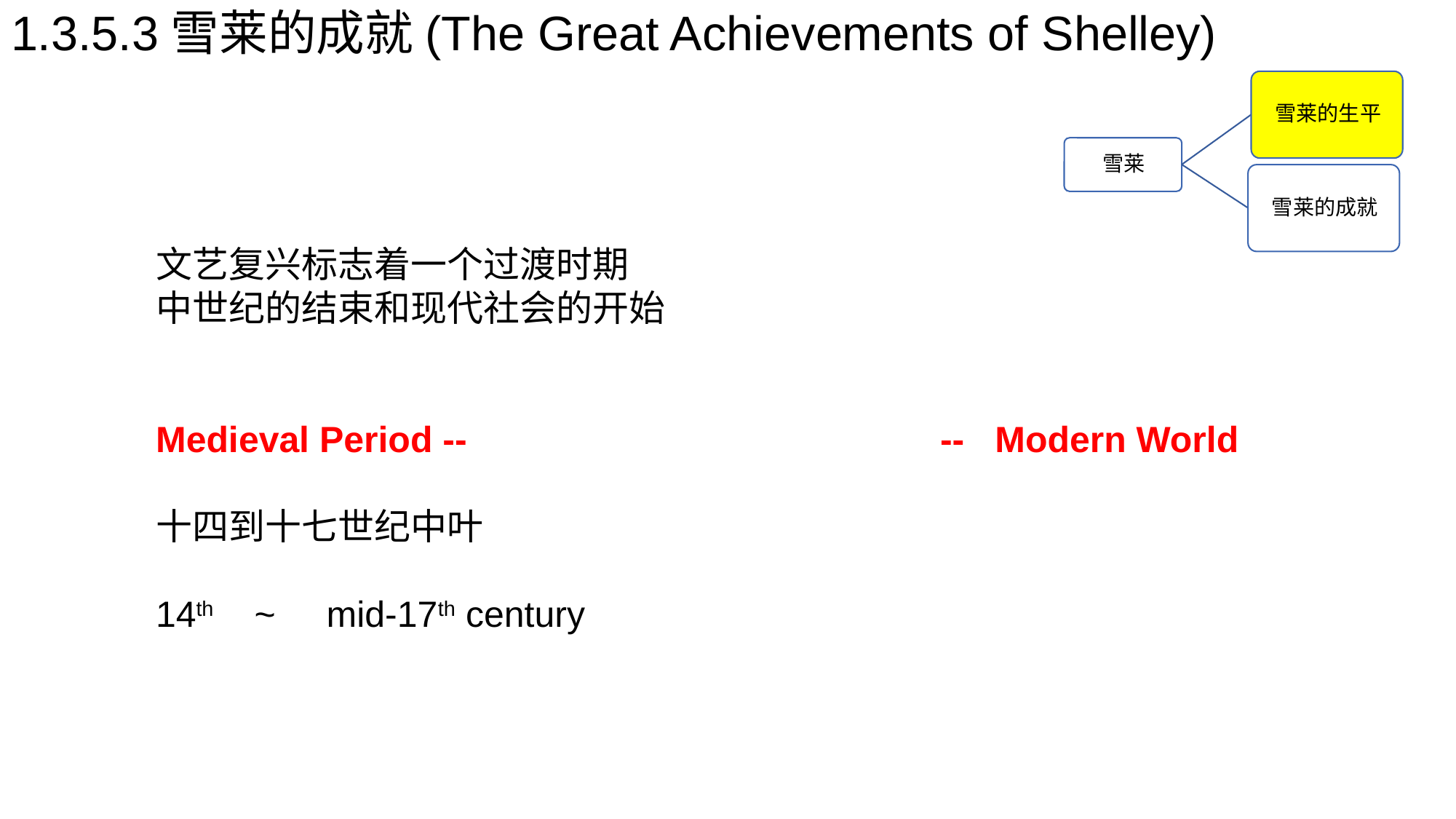

# 1.3.5.3雪莱的成就(The Great Achievements of Shelley)
雪莱

雪莱的生平

雪莱的成就
文艺复兴标志着一个过渡时期
中世纪的结束和现代社会的开始

Medieval Period -- 					  --   Modern World

十四到十七世纪中叶

14th    ~     mid-17th century